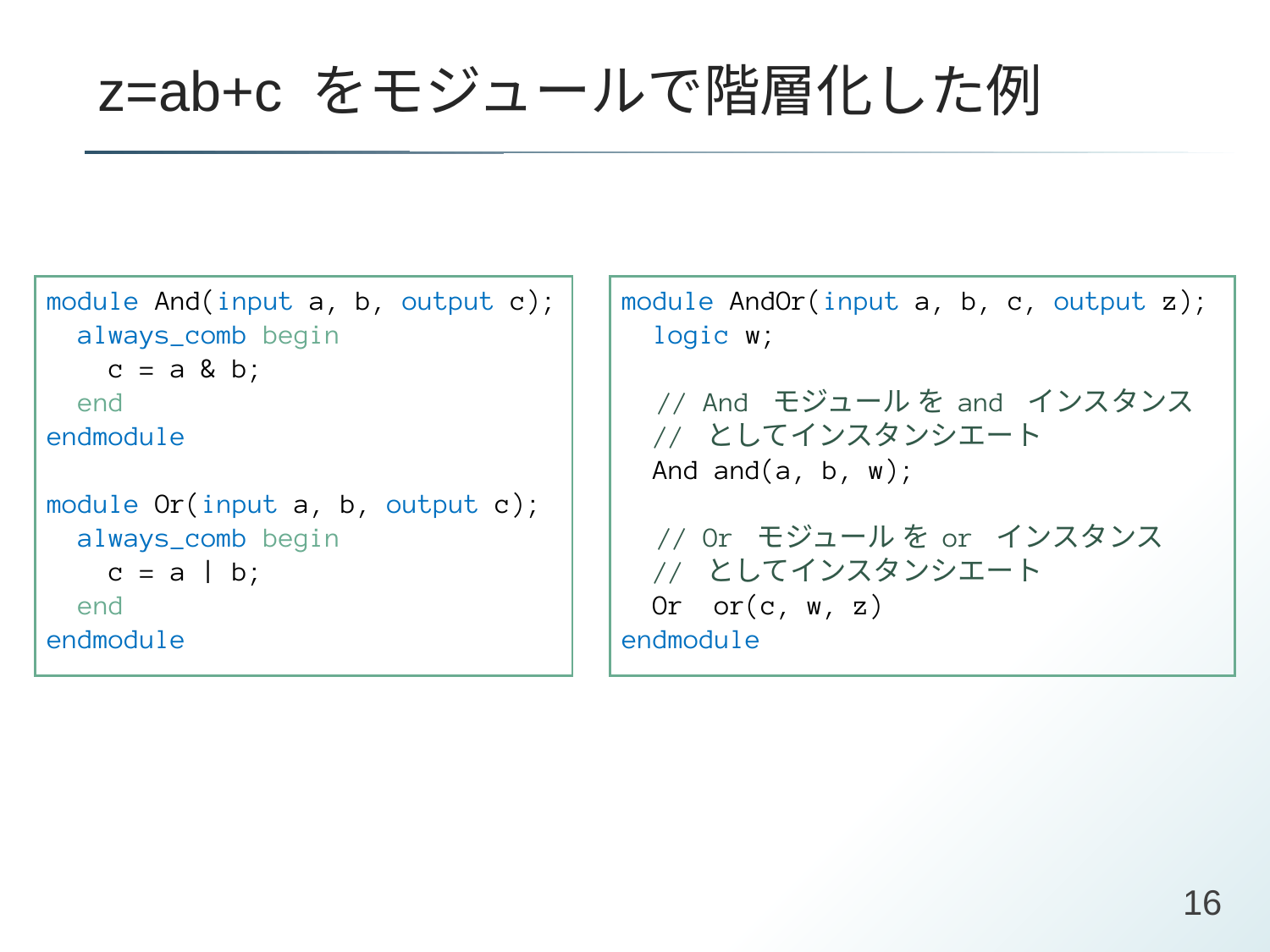

# z=ab+c をモジュールで階層化した例
module And(input a, b, output c);
  always_comb begin
    c = a & b;
  end
endmodule

module Or(input a, b, output c);
  always_comb begin
    c = a | b;
  end
endmodule

module AndOr(input a, b, c, output z);
  logic w;

　// And モジュール を and インスタンス
  // としてインスタンシエート
  And and(a, b, w);

　// Or モジュール を or インスタンス
  // としてインスタンシエート
  Or  or(c, w, z)
endmodule

16